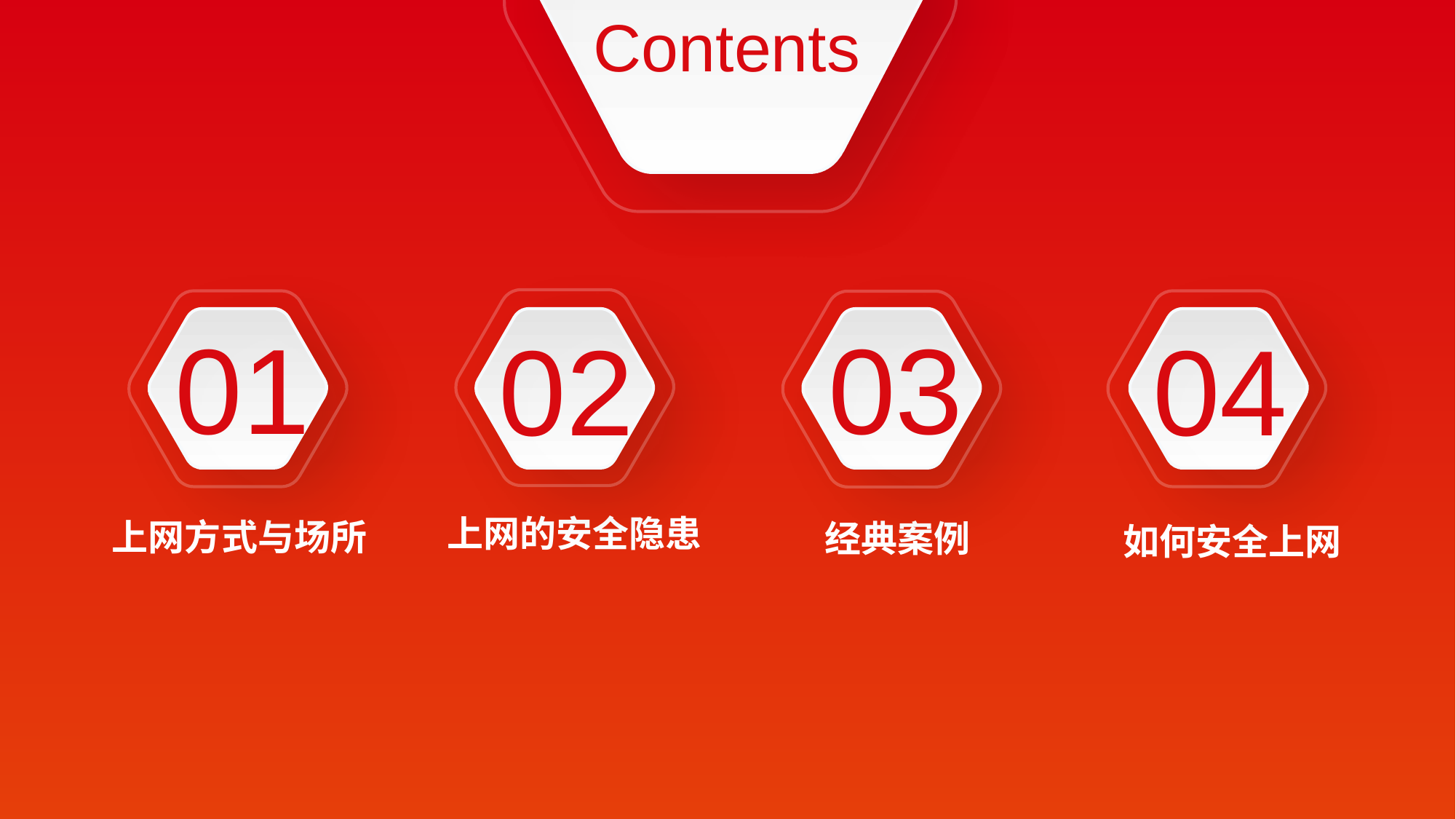

Contents

01

03

02

04
上网的安全隐患
上网方式与场所
经典案例
如何安全上网